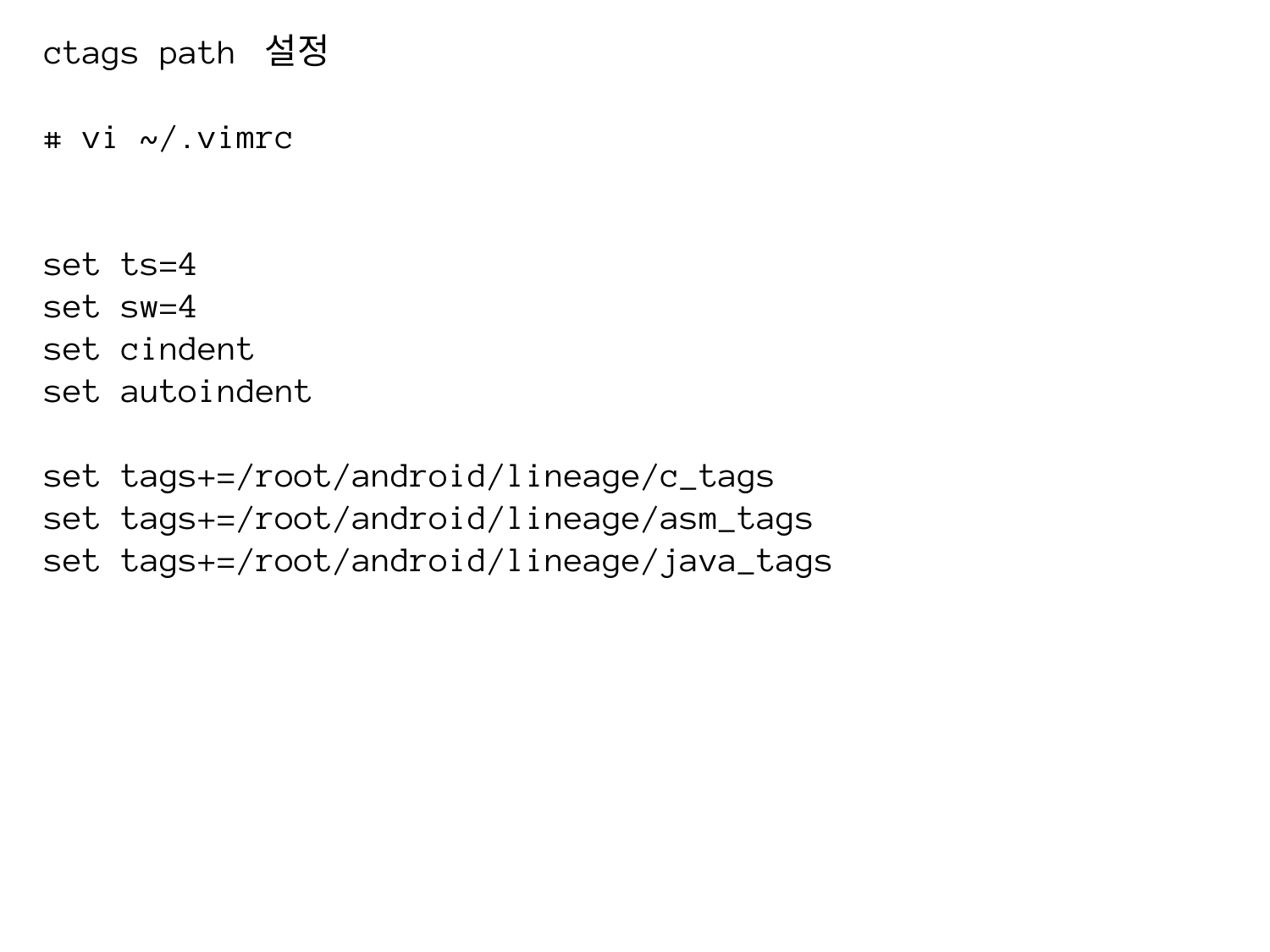

ctags path 설정

# vi ~/.vimrc

set ts=4
set sw=4
set cindent
set autoindent

set tags+=/root/android/lineage/c_tags
set tags+=/root/android/lineage/asm_tags
set tags+=/root/android/lineage/java_tags